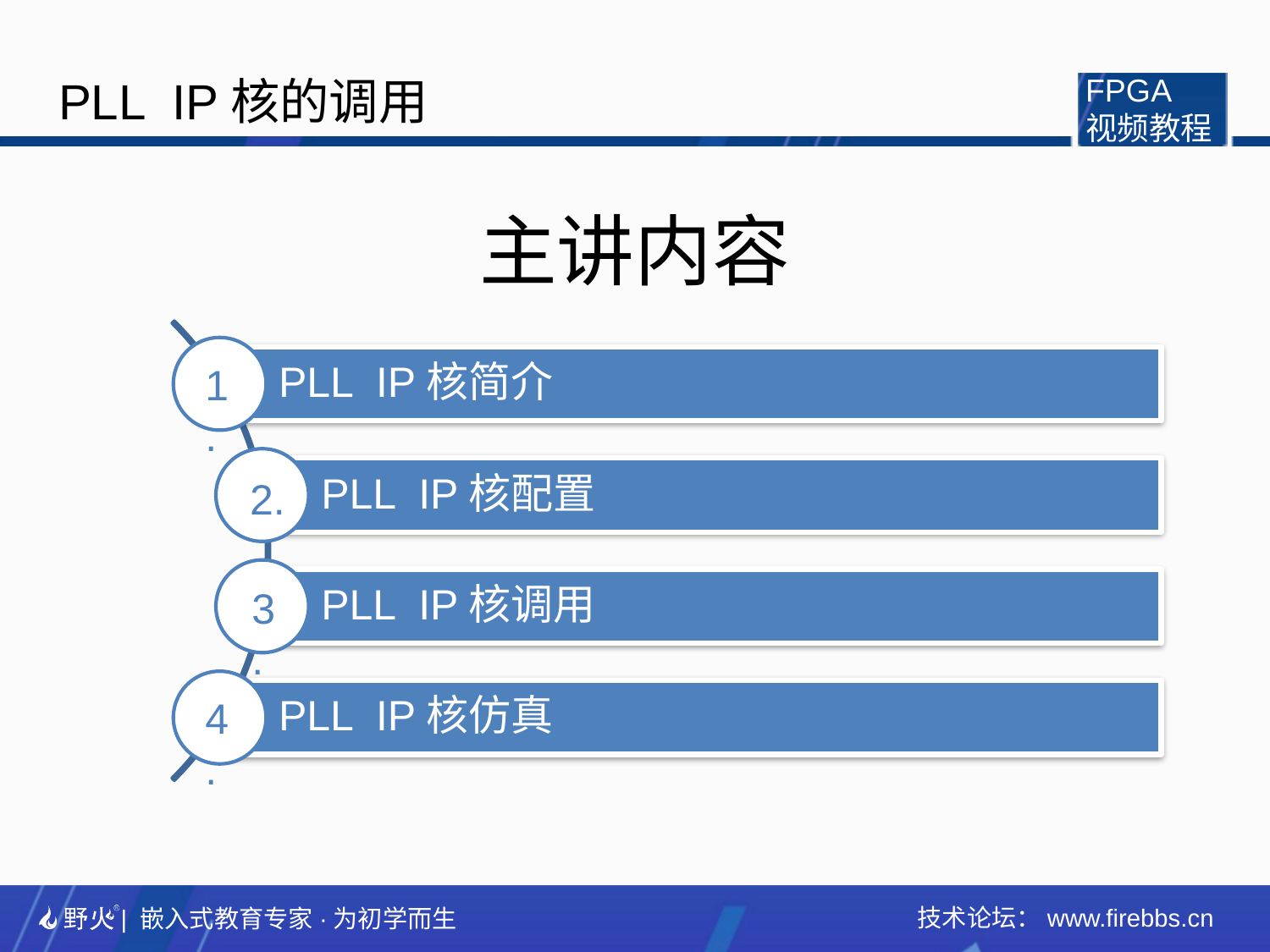

PLL  IP核的调用
FPGA
视频教程
主讲内容
PLL  IP核简介
PLL  IP核配置
PLL  IP核调用
PLL  IP核仿真
1.
2.
3.
4.